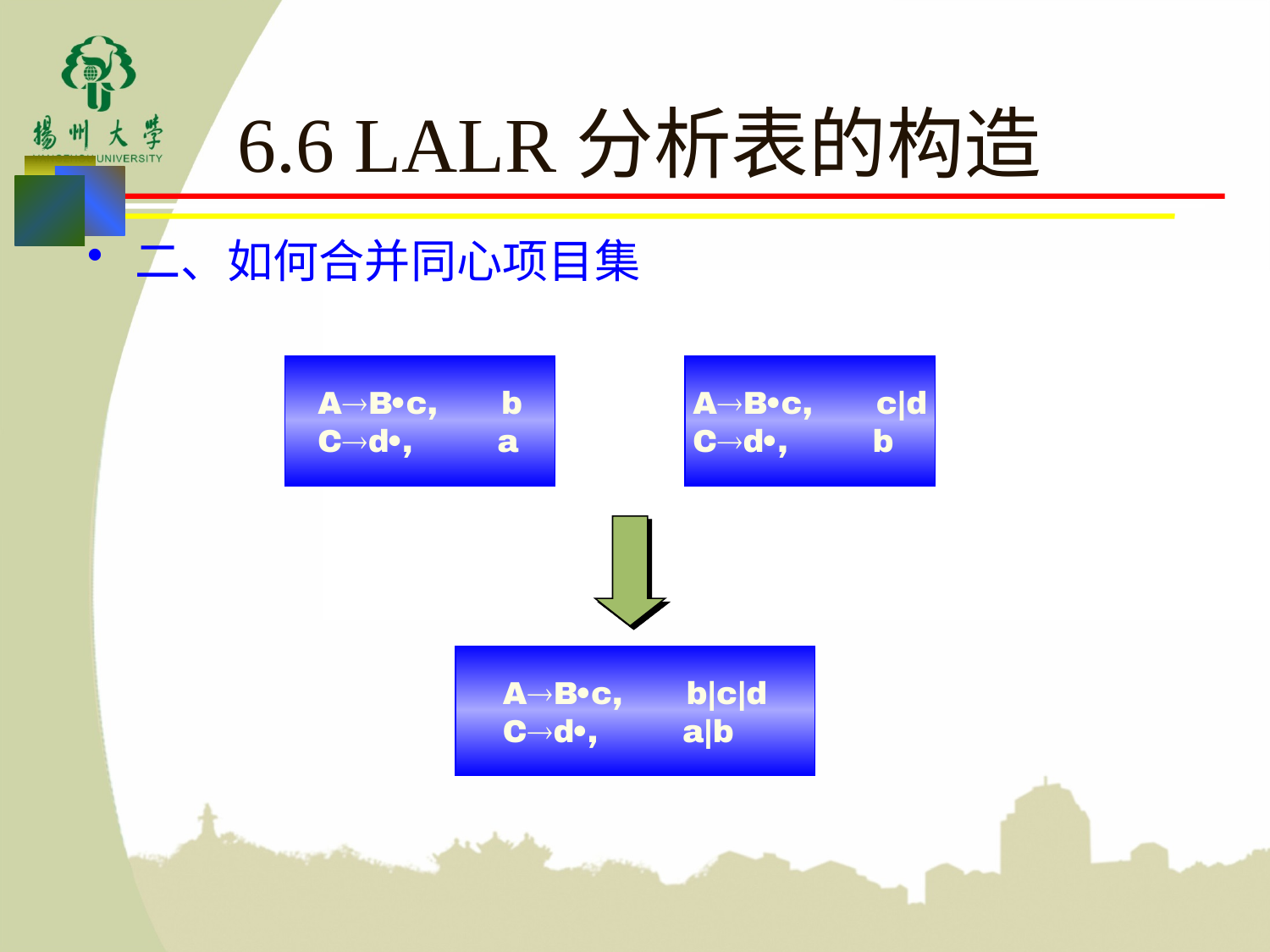

# 6.6 LALR分析表的构造
二、如何合并同心项目集
A→B•c,      b
C→d•,        a
A→B•c,      c|d
C→d•,        b

A→B•c,      b|c|d
C→d•,        a|b

108